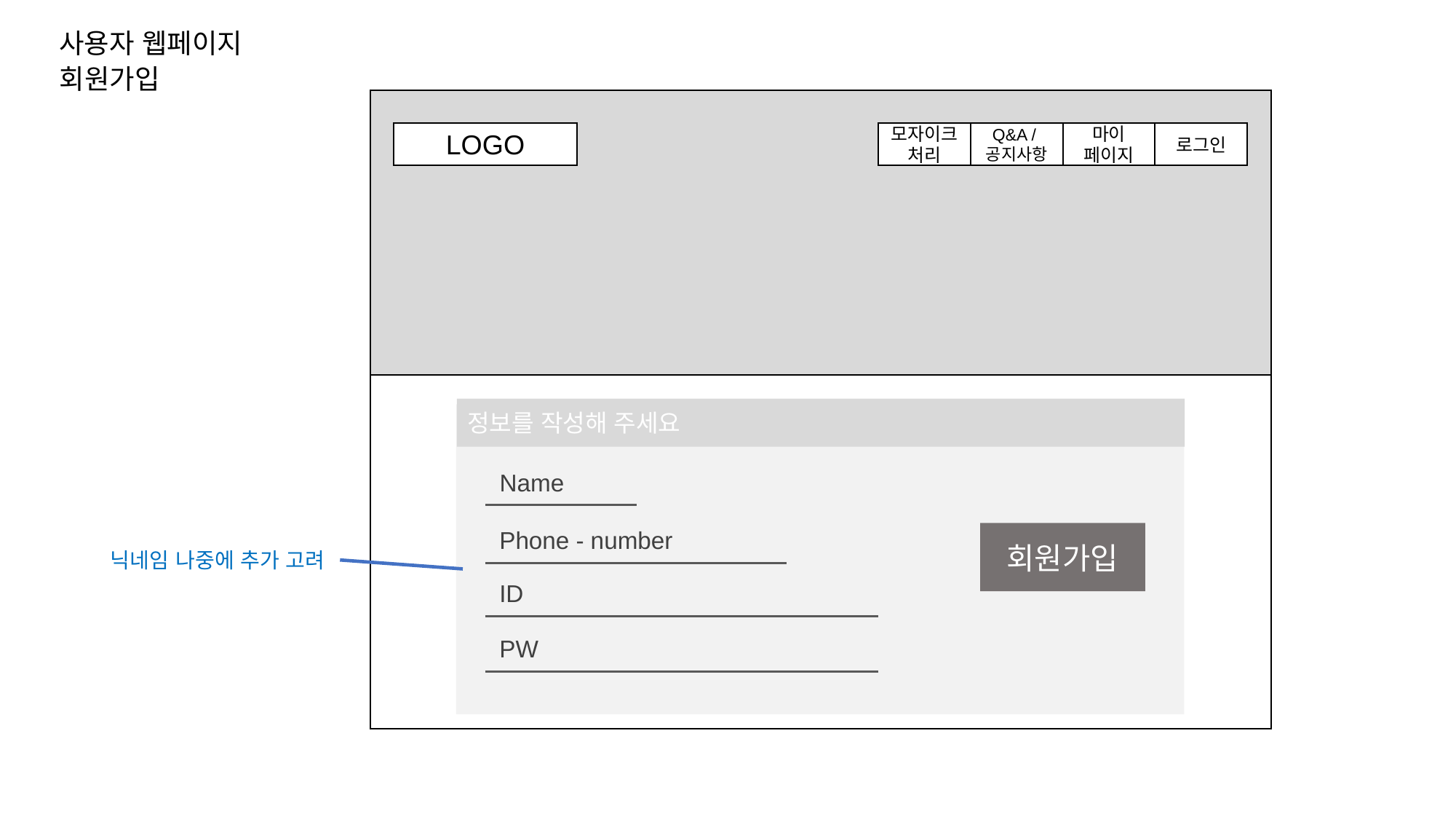

사용자 웹페이지
회원가입

LOGO
모자이크 처리
Q&A /
공지사항
마이
페이지
로그인
정보를 작성해 주세요

Name
Phone - number
회원가입
닉네임 나중에 추가 고려
ID
PW